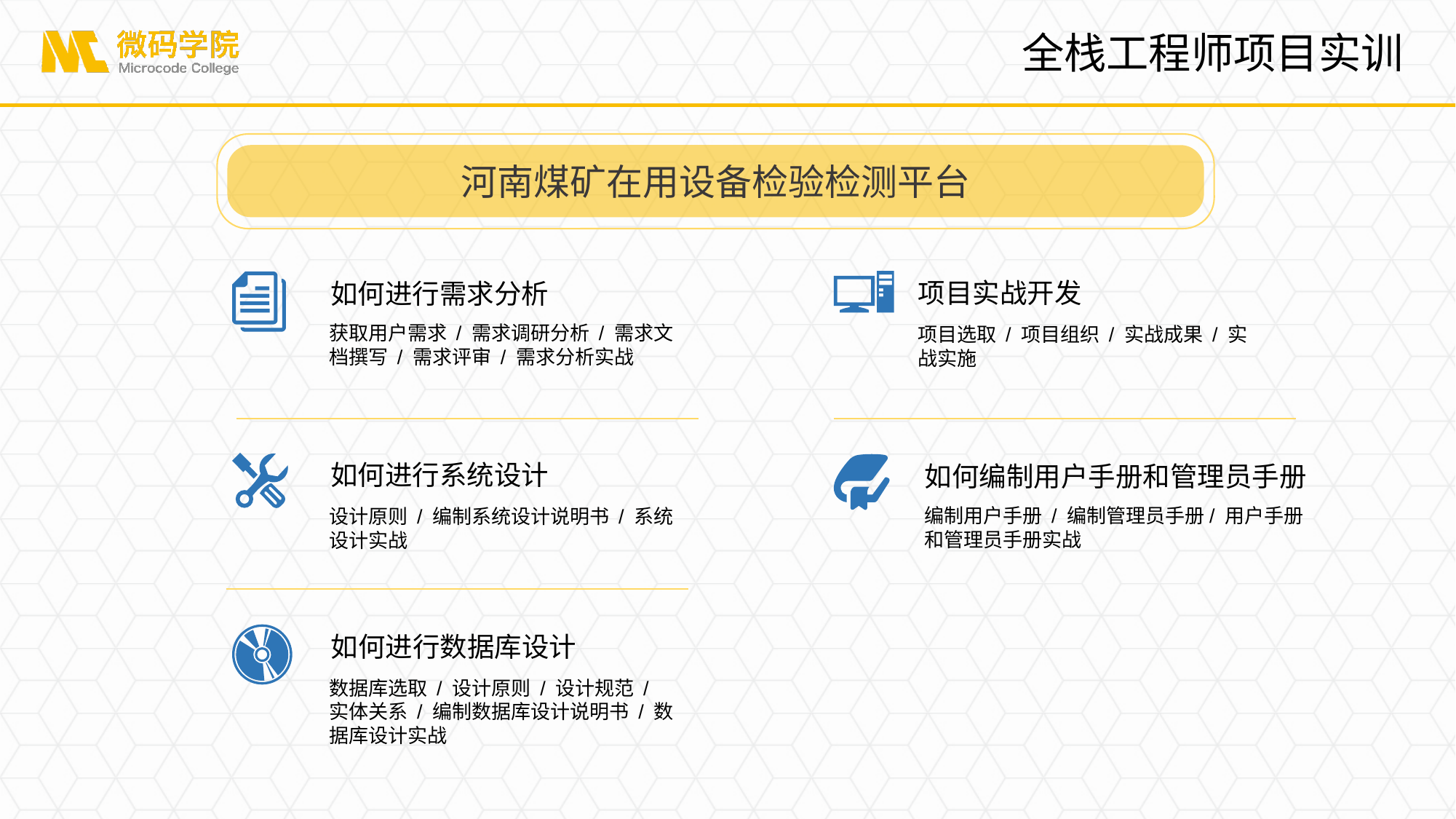

河南煤矿在用设备检验检测平台

项目实战开发
项目选取 / 项目组织 / 实战成果 / 实战实施

如何进行需求分析
获取用户需求 / 需求调研分析 / 需求文档撰写 / 需求评审 / 需求分析实战

如何进行系统设计
设计原则 / 编制系统设计说明书 / 系统设计实战

如何编制用户手册和管理员手册
编制用户手册 / 编制管理员手册/ 用户手册和管理员手册实战

如何进行数据库设计
数据库选取 / 设计原则 / 设计规范 / 实体关系 / 编制数据库设计说明书 / 数据库设计实战